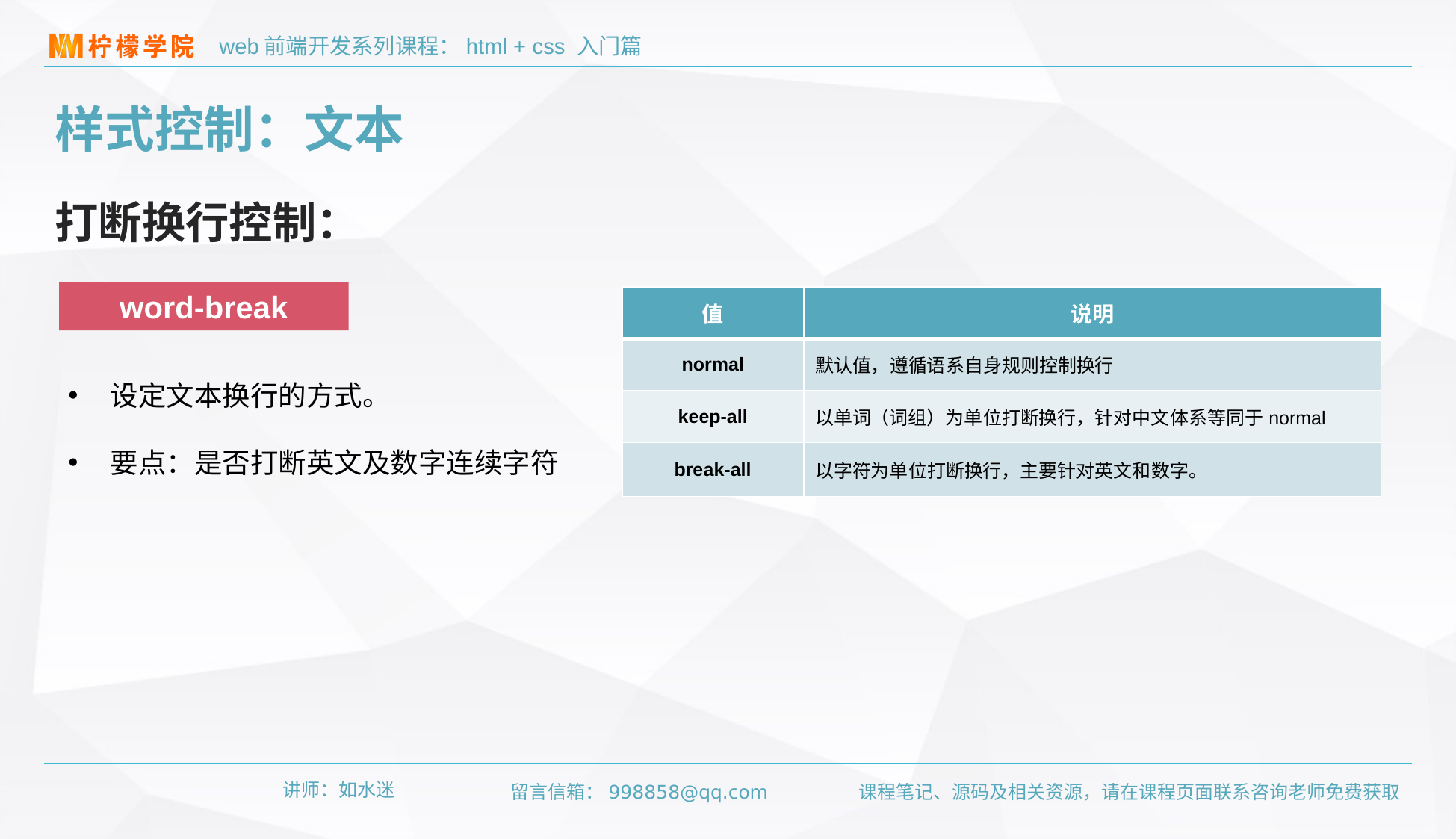

样式控制：文本
打断换行控制：
word-break
| 值 | 说明 |
| --- | --- |
| normal | 默认值，遵循语系自身规则控制换行 |
| keep-all | 以单词（词组）为单位打断换行，针对中文体系等同于normal |
| break-all | 以字符为单位打断换行，主要针对英文和数字。 |
设定文本换行的方式。
要点：是否打断英文及数字连续字符